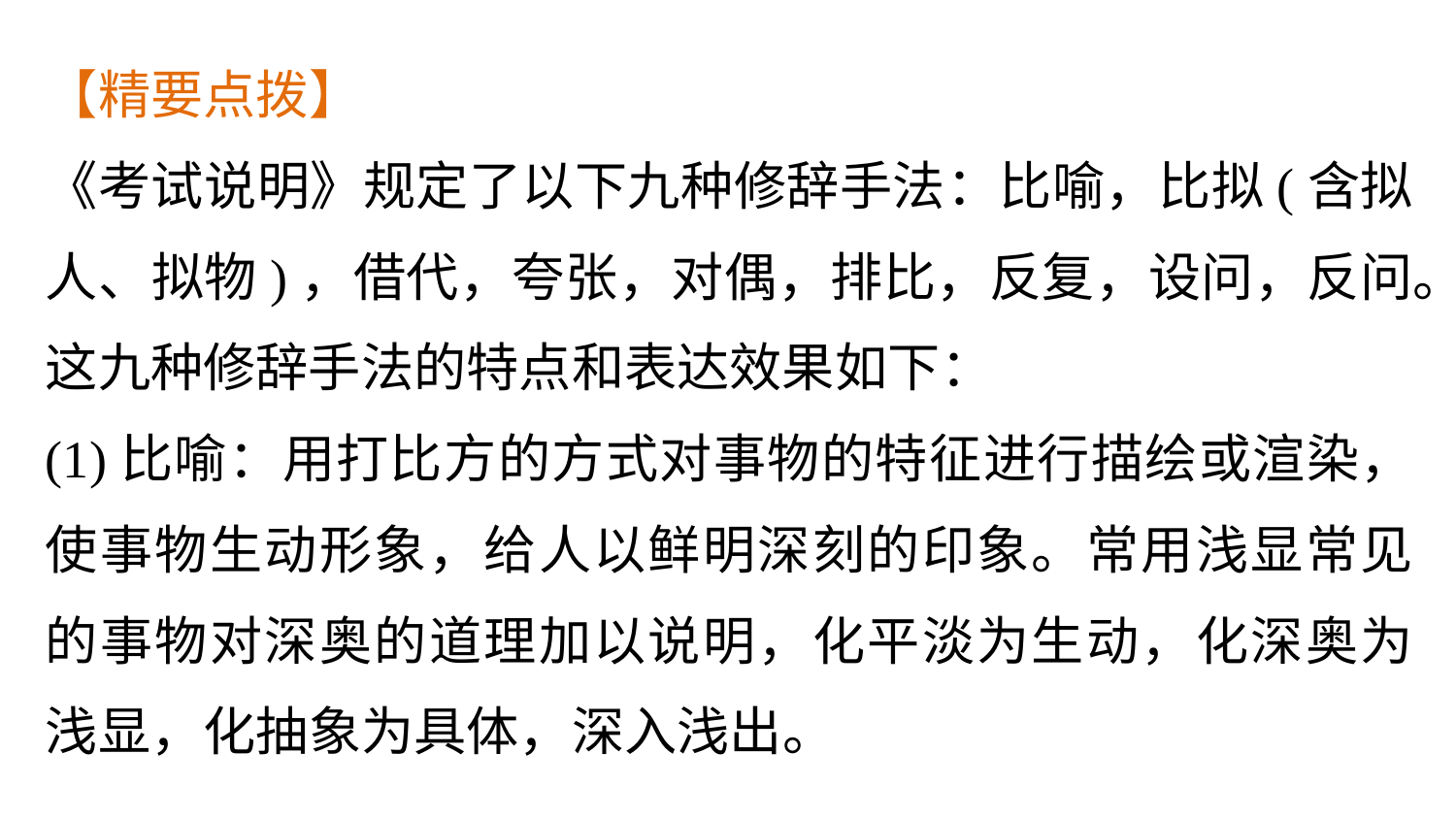

【精要点拨】
《考试说明》规定了以下九种修辞手法：比喻，比拟(含拟人、拟物)，借代，夸张，对偶，排比，反复，设问，反问。这九种修辞手法的特点和表达效果如下：
(1)比喻：用打比方的方式对事物的特征进行描绘或渲染，使事物生动形象，给人以鲜明深刻的印象。常用浅显常见的事物对深奥的道理加以说明，化平淡为生动，化深奥为浅显，化抽象为具体，深入浅出。